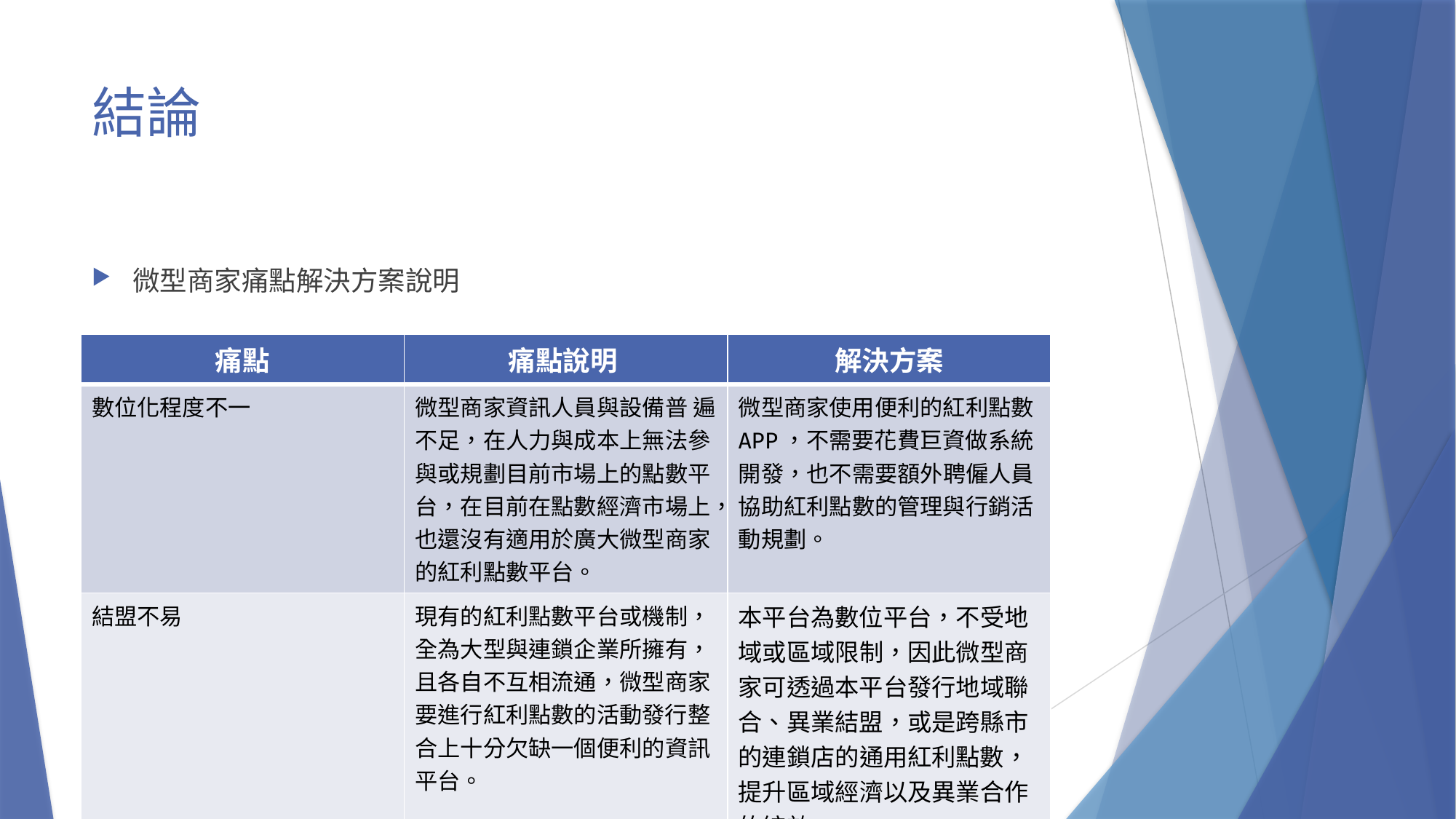

# 結論
微型商家痛點解決方案說明
| 痛點 | 痛點說明 | 解決方案 |
| --- | --- | --- |
| 數位化程度不一 | 微型商家資訊人員與設備普 遍不足，在人力與成本上無法參與或規劃目前市場上的點數平台，在目前在點數經濟市場上，也還沒有適用於廣大微型商家的紅利點數平台。 | 微型商家使用便利的紅利點數 APP，不需要花費巨資做系統開發，也不需要額外聘僱人員協助紅利點數的管理與行銷活動規劃。 |
| 結盟不易 | 現有的紅利點數平台或機制， 全為大型與連鎖企業所擁有， 且各自不互相流通，微型商家 要進行紅利點數的活動發行整 合上十分欠缺一個便利的資訊 平台。 | 本平台為數位平台，不受地域或區域限制，因此微型商家可透過本平台發行地域聯合、異業結盟，或是跨縣市的連鎖店的通用紅利點數，提升區域經濟以及異業合作的綜效。 |